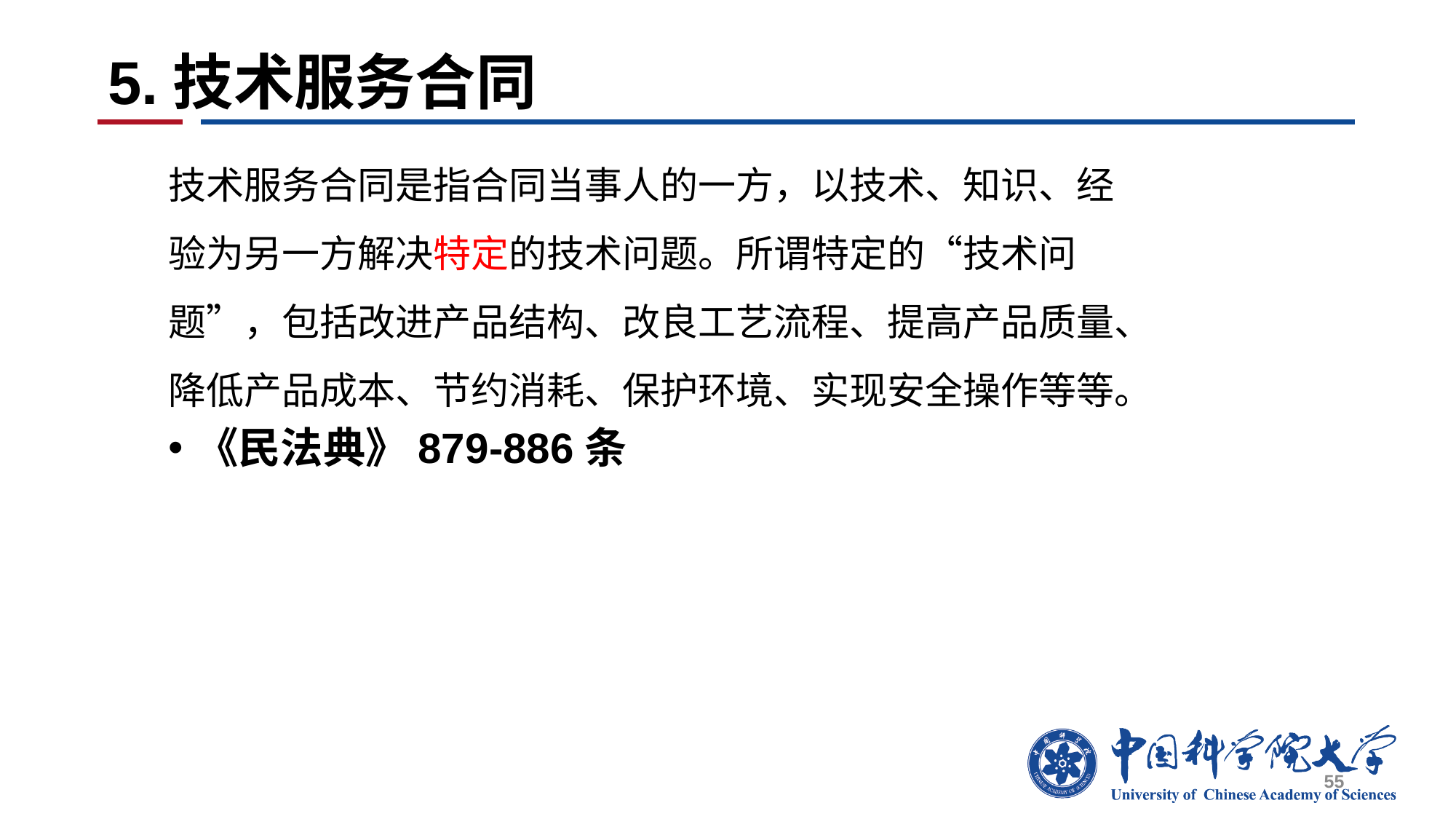

# 5.技术服务合同
技术服务合同是指合同当事人的一方，以技术、知识、经验为另一方解决特定的技术问题。所谓特定的“技术问题”，包括改进产品结构、改良工艺流程、提高产品质量、降低产品成本、节约消耗、保护环境、实现安全操作等等。
《民法典》879-886条

55